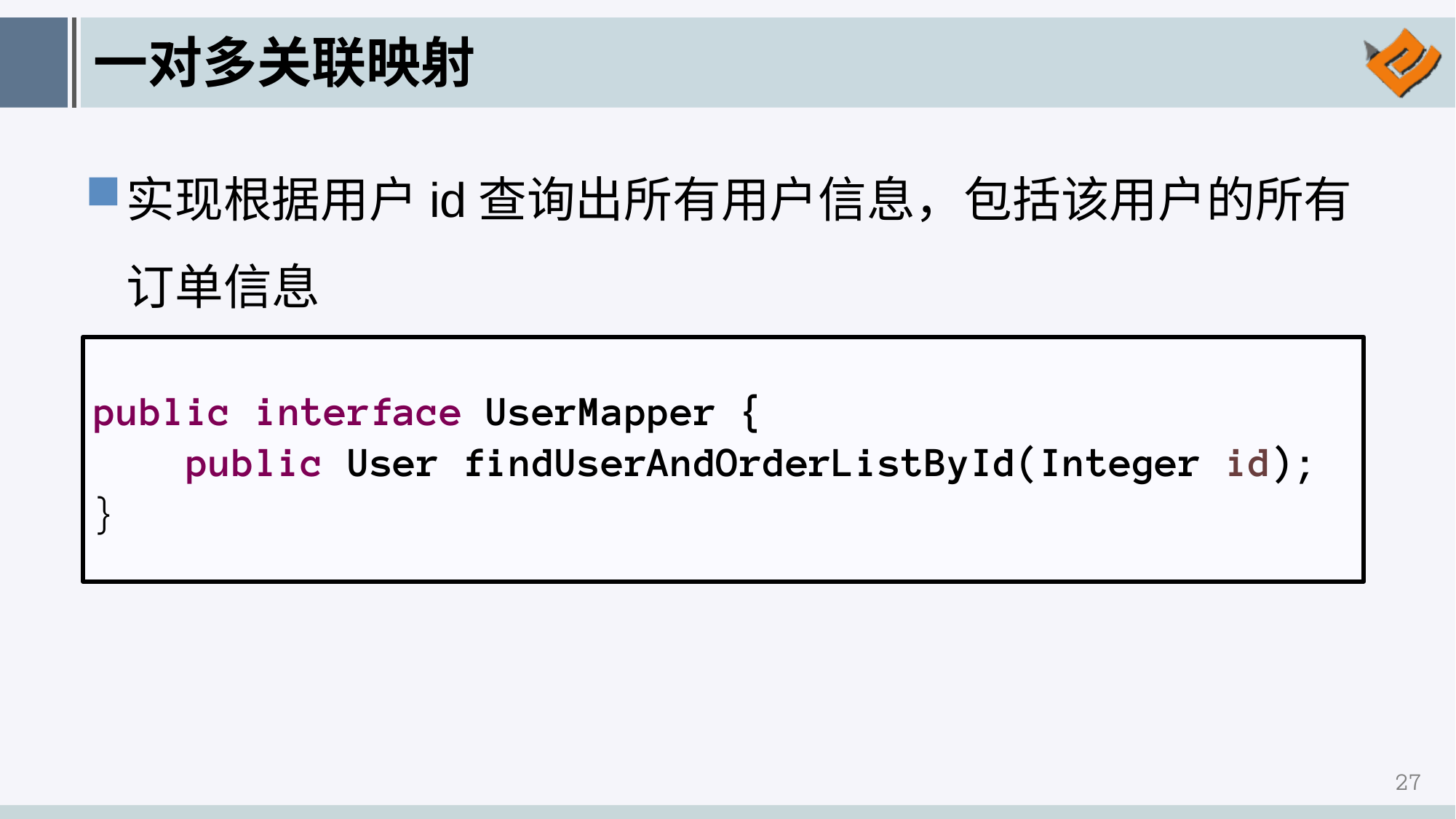

# 一对多关联映射
实现根据用户id查询出所有用户信息，包括该用户的所有订单信息

public interface UserMapper {
    public User findUserAndOrderListById(Integer id);
}